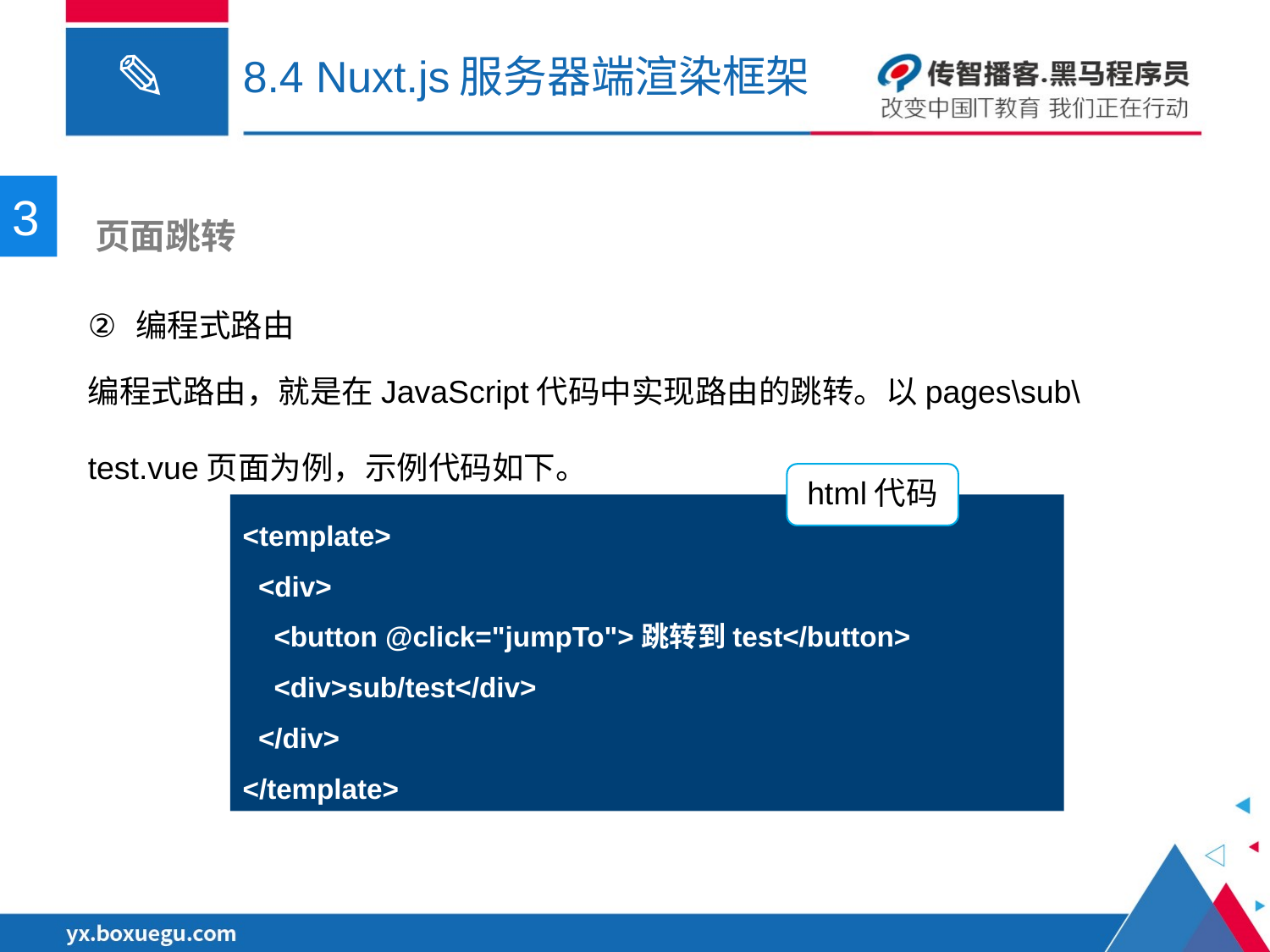

# 8.4 Nuxt.js服务器端渲染框架

3
  页面跳转
编程式路由
编程式路由，就是在JavaScript代码中实现路由的跳转。以pages\sub\test.vue页面为例，示例代码如下。
html代码
<template>
  <div>
    <button @click="jumpTo">跳转到test</button>
    <div>sub/test</div>
  </div>
</template>